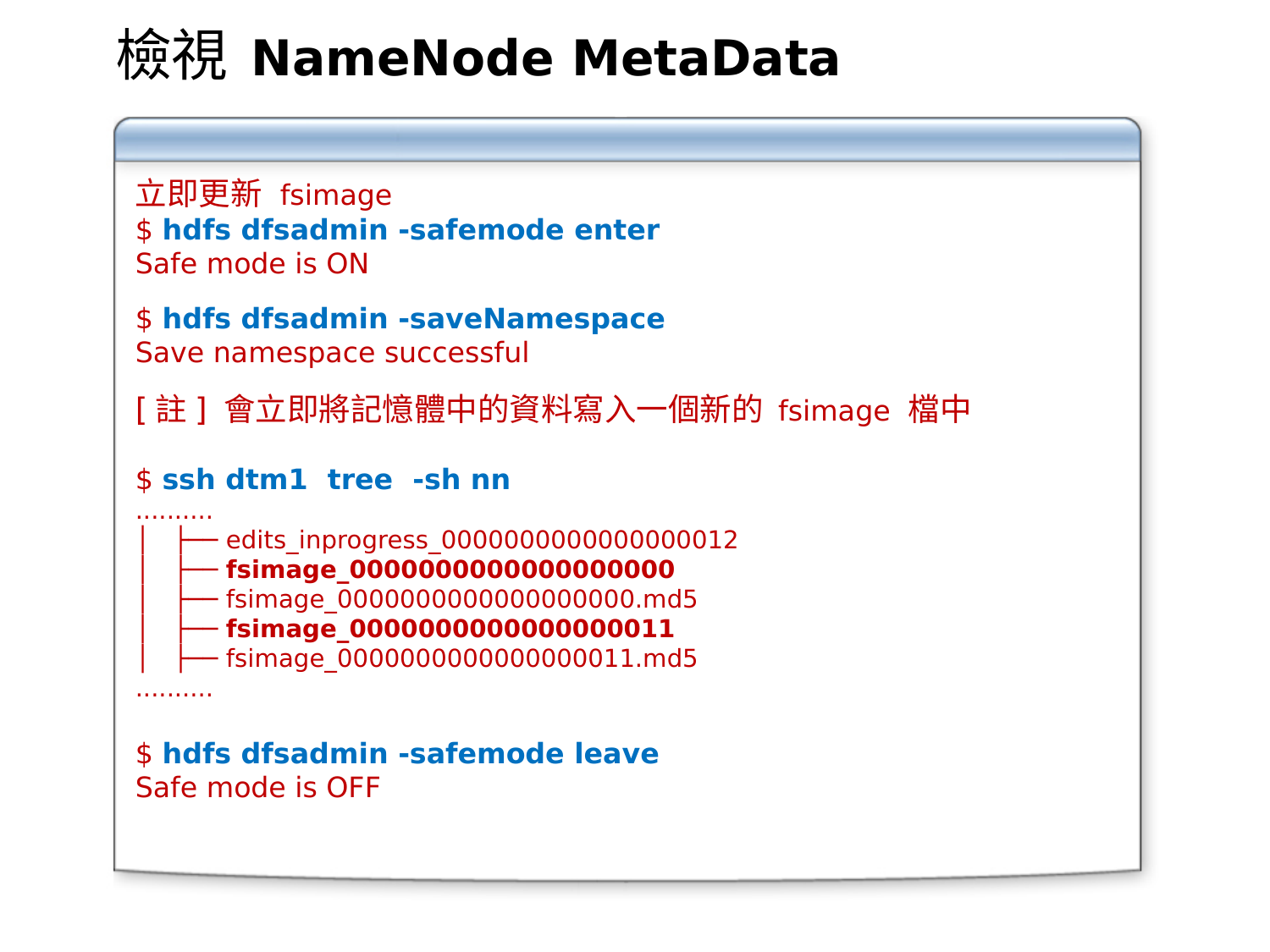

檢視 NameNode MetaData
立即更新 fsimage
$ hdfs dfsadmin -safemode enter
Safe mode is ON

$ hdfs dfsadmin -saveNamespace
Save namespace successful

[註] 會立即將記憶體中的資料寫入一個新的 fsimage 檔中

$ ssh dtm1  tree  -sh nn
..........
│   ├── edits_inprogress_0000000000000000012
│   ├── fsimage_0000000000000000000
│   ├── fsimage_0000000000000000000.md5
│   ├── fsimage_0000000000000000011
│   ├── fsimage_0000000000000000011.md5
..........

$ hdfs dfsadmin -safemode leave
Safe mode is OFF